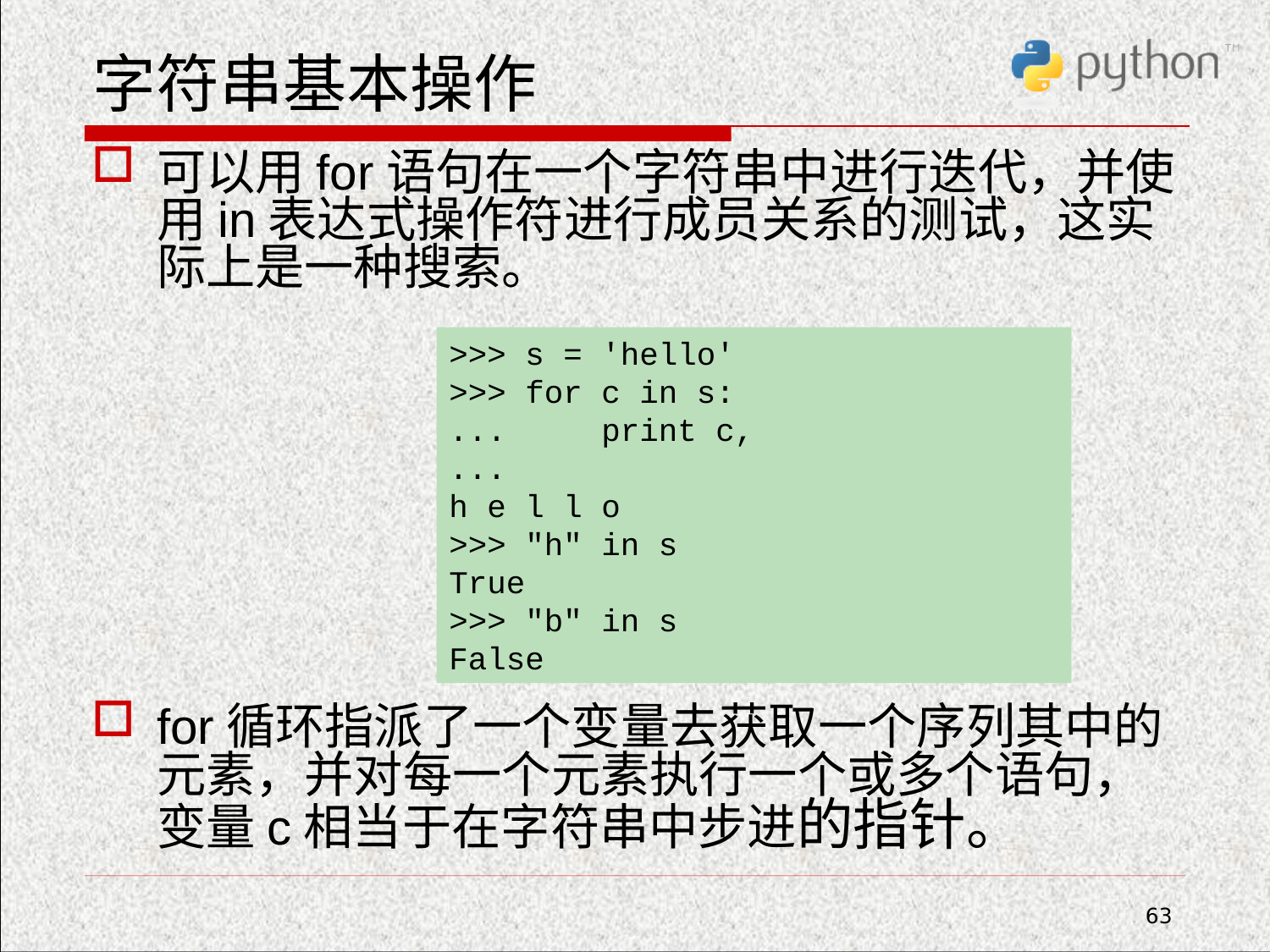

# 字符串基本操作
可以用for语句在一个字符串中进行迭代，并使用in表达式操作符进行成员关系的测试，这实际上是一种搜索。

for循环指派了一个变量去获取一个序列其中的元素，并对每一个元素执行一个或多个语句，变量c相当于在字符串中步进的指针。
>>> s = 'hello'
>>> for c in s:
...     print c,
...
h e l l o
>>> "h" in s
True
>>> "b" in s
False
63